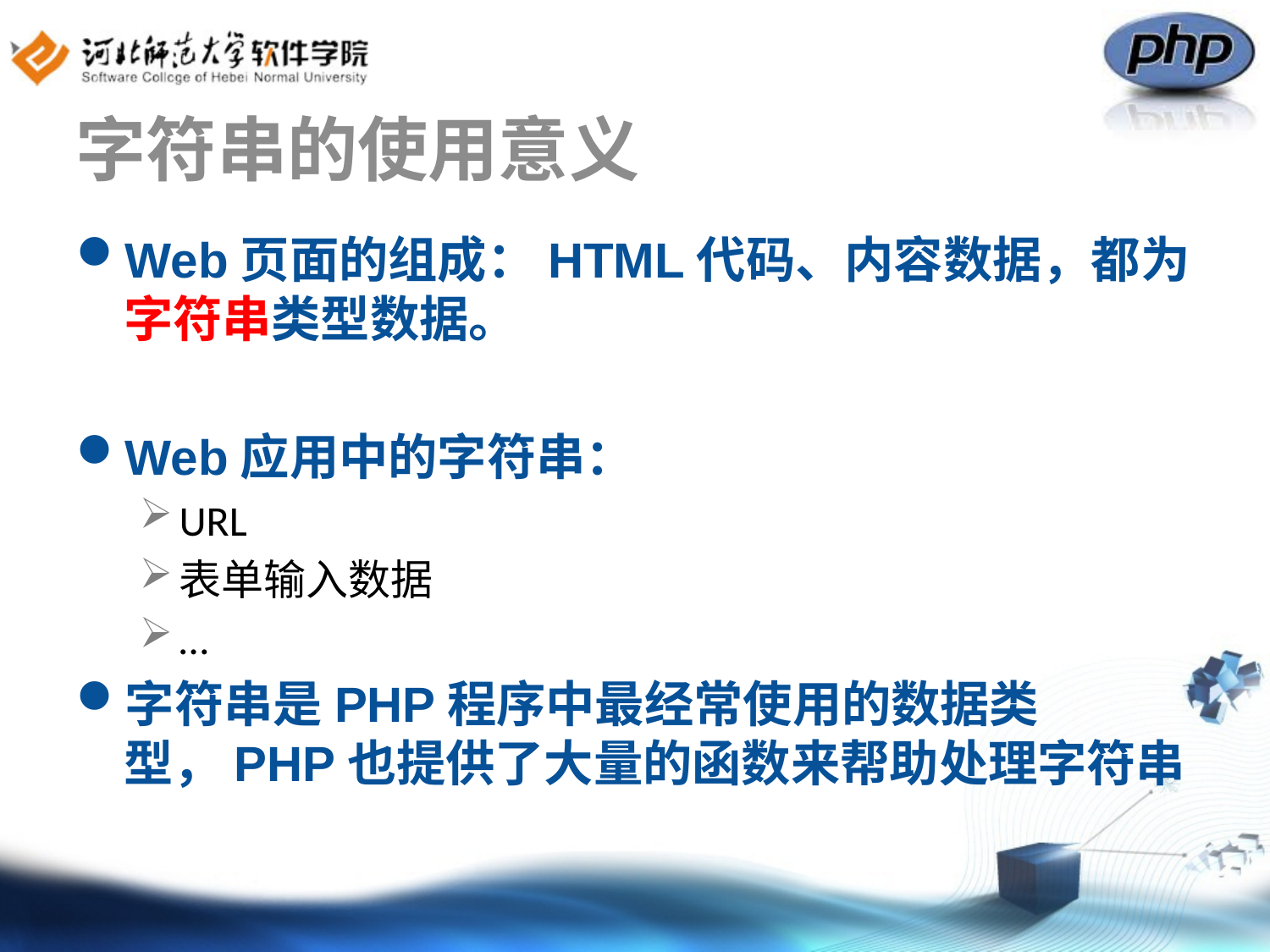

# 字符串的使用意义
Web页面的组成：HTML代码、内容数据，都为字符串类型数据。

Web应用中的字符串：
URL
表单输入数据
…
字符串是PHP程序中最经常使用的数据类型，PHP也提供了大量的函数来帮助处理字符串